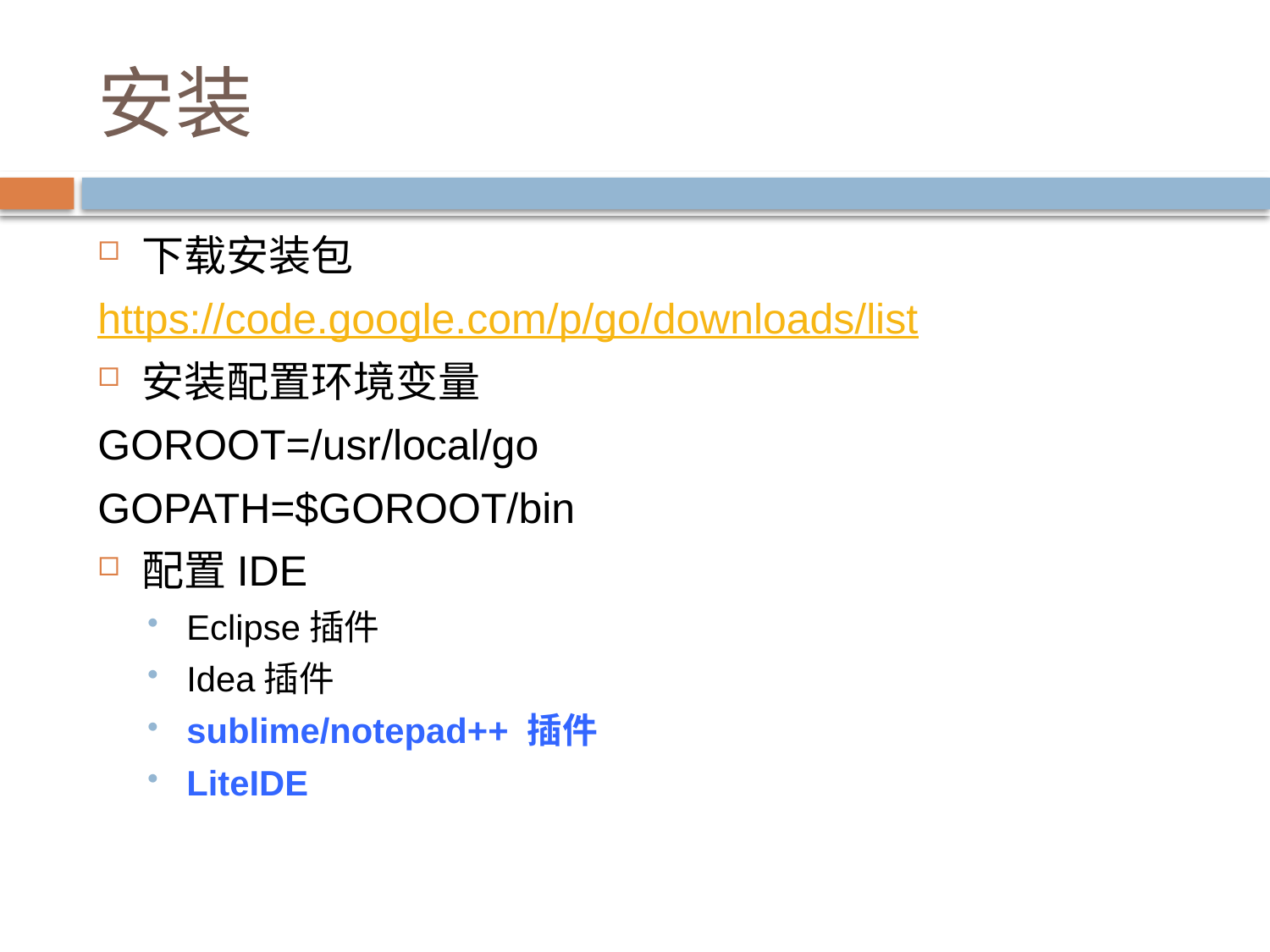

# 安装
下载安装包
https://code.google.com/p/go/downloads/list
安装配置环境变量
GOROOT=/usr/local/go
GOPATH=$GOROOT/bin
配置IDE
Eclipse插件
Idea插件
sublime/notepad++ 插件
LiteIDE